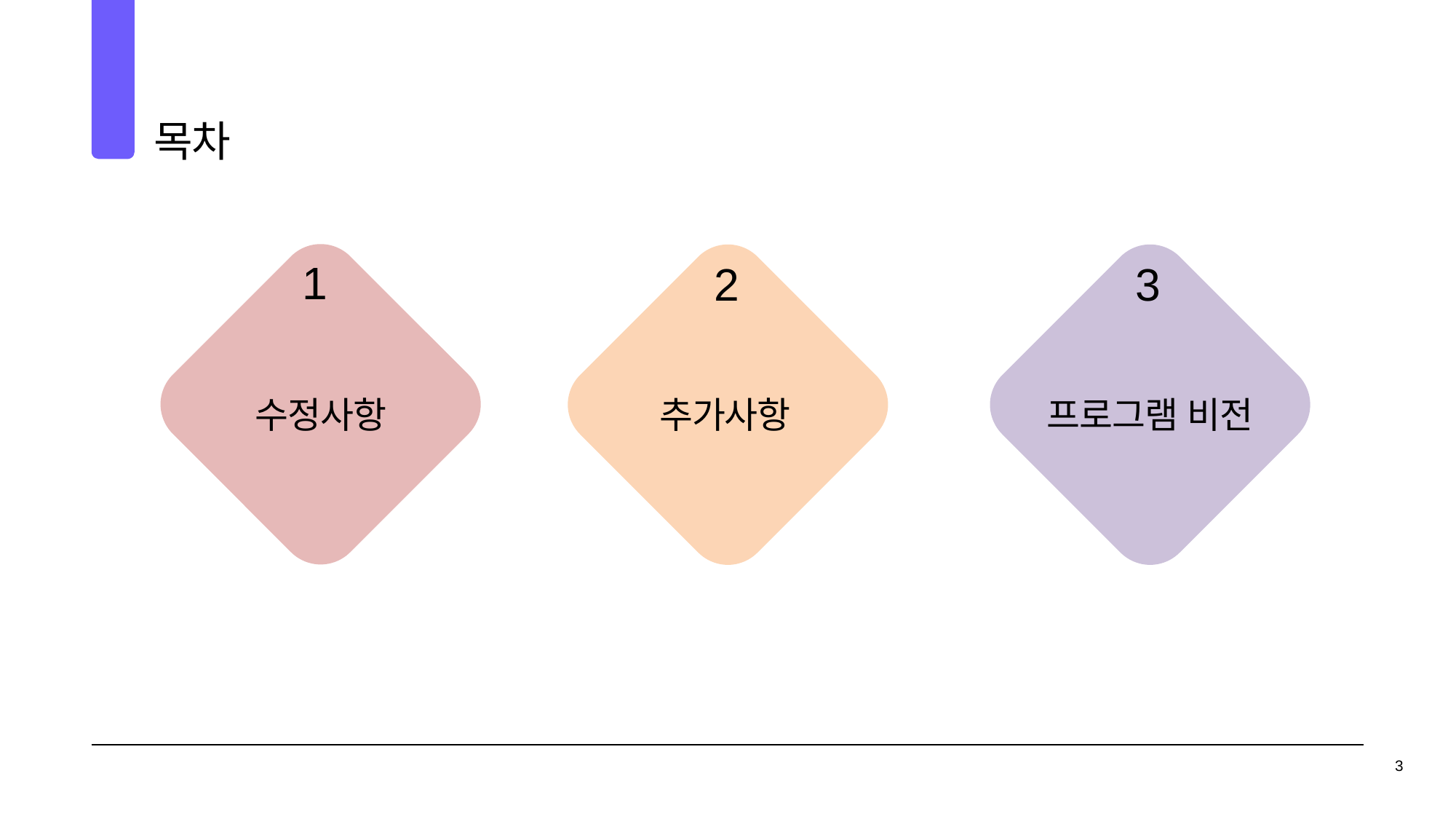

들
어
가
며

목차
1

수정사항
2

추가사항
3

프로그램 비전
3